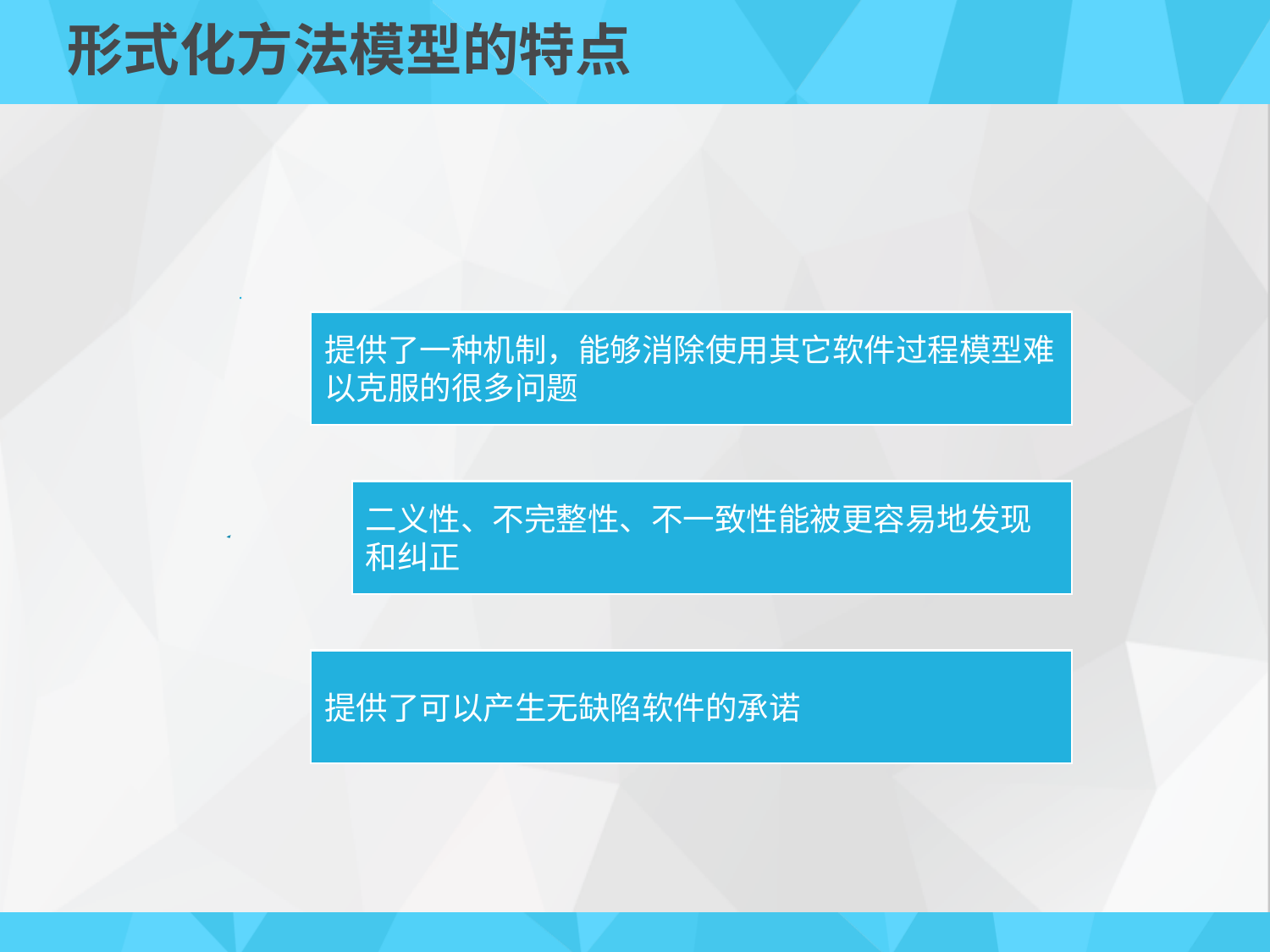

# 形式化方法模型的特点
提供了一种机制，能够消除使用其它软件过程模型难以克服的很多问题
二义性、不完整性、不一致性能被更容易地发现和纠正
提供了可以产生无缺陷软件的承诺